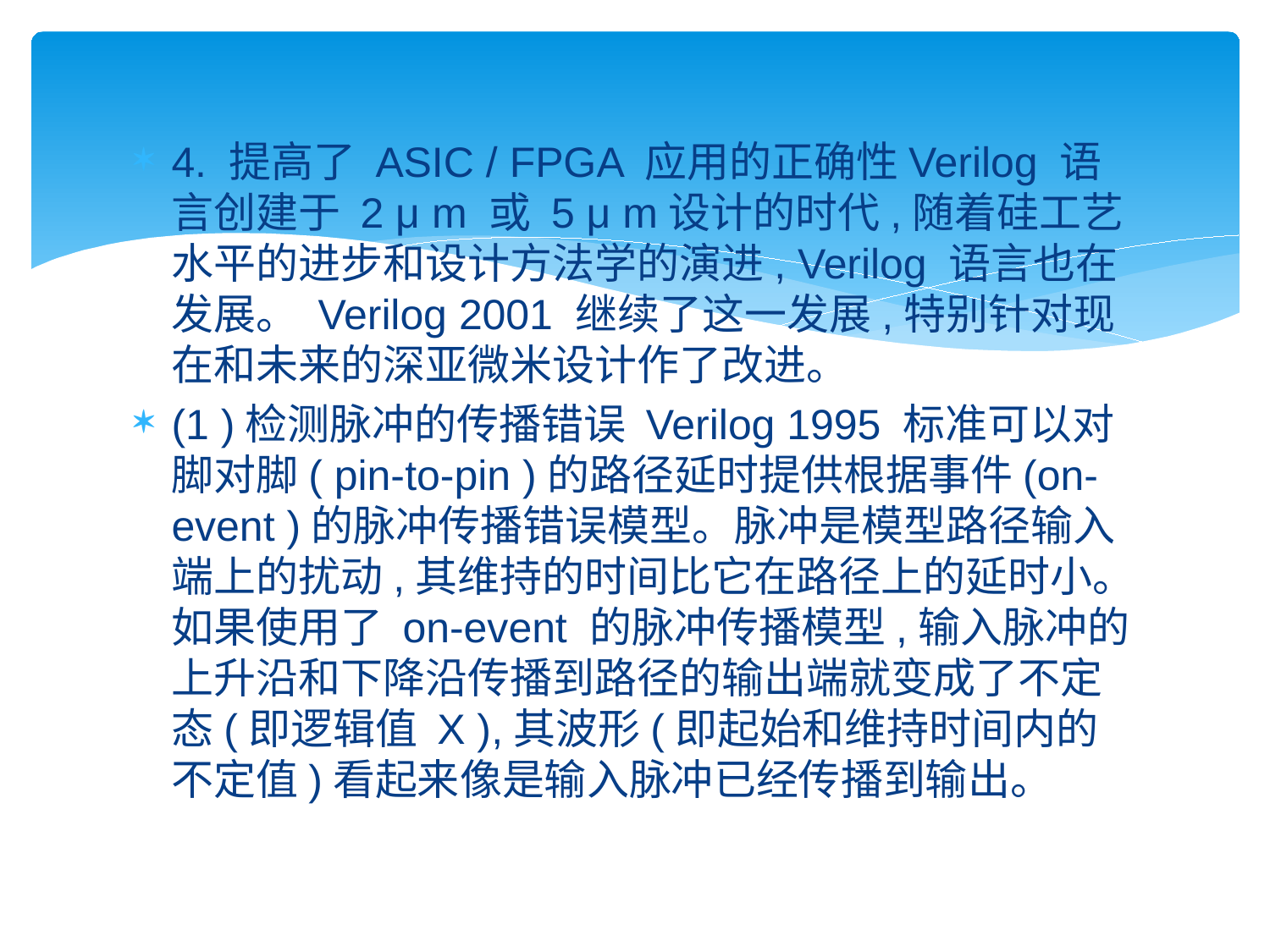

#
4. 提高了 ASIC / FPGA 应用的正确性Verilog 语言创建于 2 μ m 或 5 μ m设计的时代,随着硅工艺水平的进步和设计方法学的演进, Verilog 语言也在发展。 Verilog 2001 继续了这一发展,特别针对现在和未来的深亚微米设计作了改进。
(1 )检测脉冲的传播错误 Verilog 1995 标准可以对脚对脚( pin-to-pin )的路径延时提供根据事件(on-event )的脉冲传播错误模型。脉冲是模型路径输入端上的扰动,其维持的时间比它在路径上的延时小。如果使用了 on-event 的脉冲传播模型,输入脉冲的上升沿和下降沿传播到路径的输出端就变成了不定态(即逻辑值 X ),其波形(即起始和维持时间内的不定值)看起来像是输入脉冲已经传播到输出。